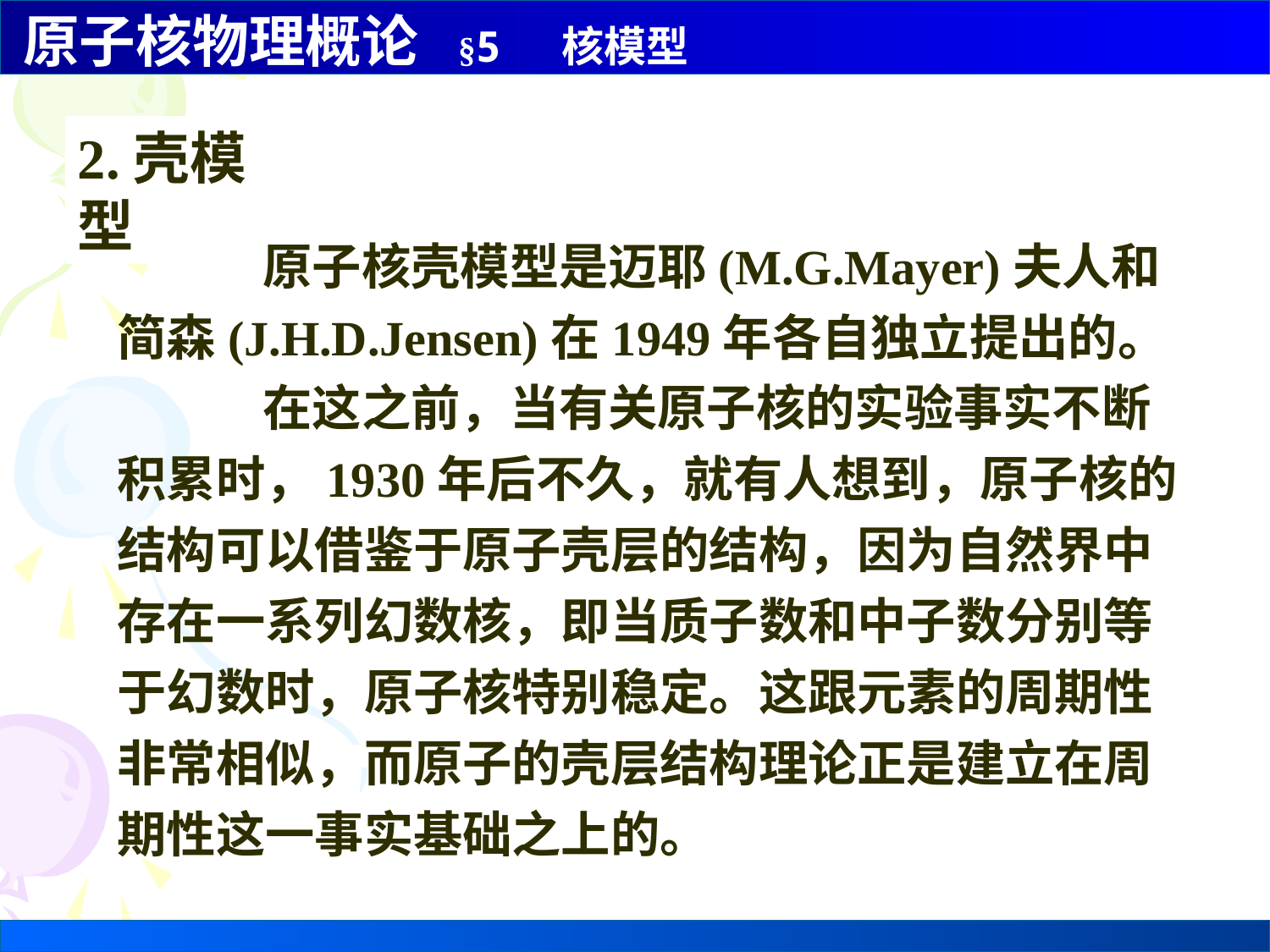

2.壳模型
        原子核壳模型是迈耶(M.G.Mayer)夫人和简森(J.H.D.Jensen)在1949年各自独立提出的。
        在这之前，当有关原子核的实验事实不断积累时，1930年后不久，就有人想到，原子核的结构可以借鉴于原子壳层的结构，因为自然界中存在一系列幻数核，即当质子数和中子数分别等于幻数时，原子核特别稳定。这跟元素的周期性非常相似，而原子的壳层结构理论正是建立在周期性这一事实基础之上的。